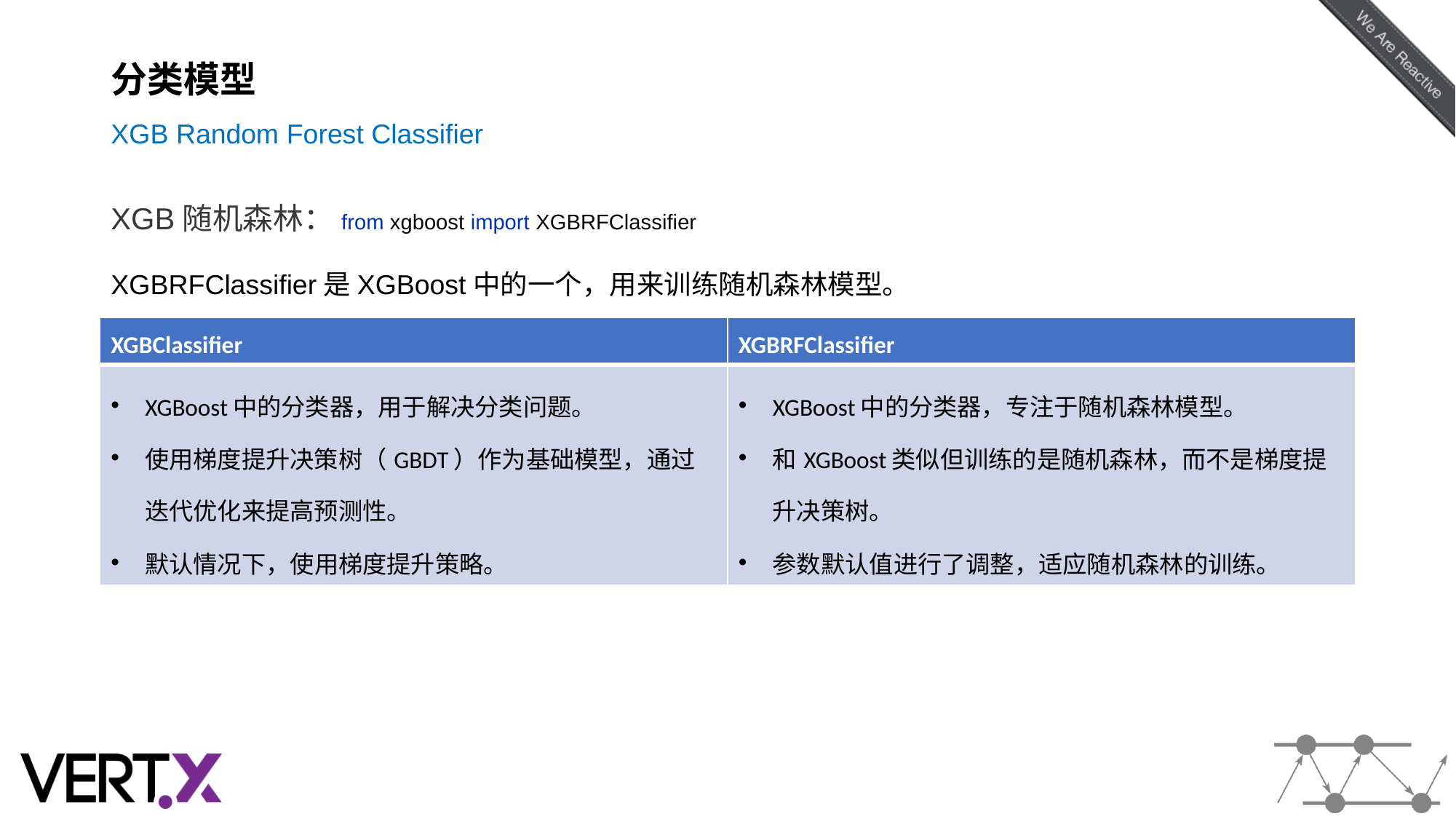

# 分类模型 XGB Random Forest Classifier
XGB随机森林： from xgboost import XGBRFClassifier
XGBRFClassifier是XGBoost中的一个，用来训练随机森林模型。
| XGBClassifier | XGBRFClassifier |
| --- | --- |
| XGBoost中的分类器，用于解决分类问题。 使用梯度提升决策树（GBDT）作为基础模型，通过迭代优化来提高预测性。 默认情况下，使用梯度提升策略。 | XGBoost中的分类器，专注于随机森林模型。 和XGBoost类似但训练的是随机森林，而不是梯度提升决策树。 参数默认值进行了调整，适应随机森林的训练。 |